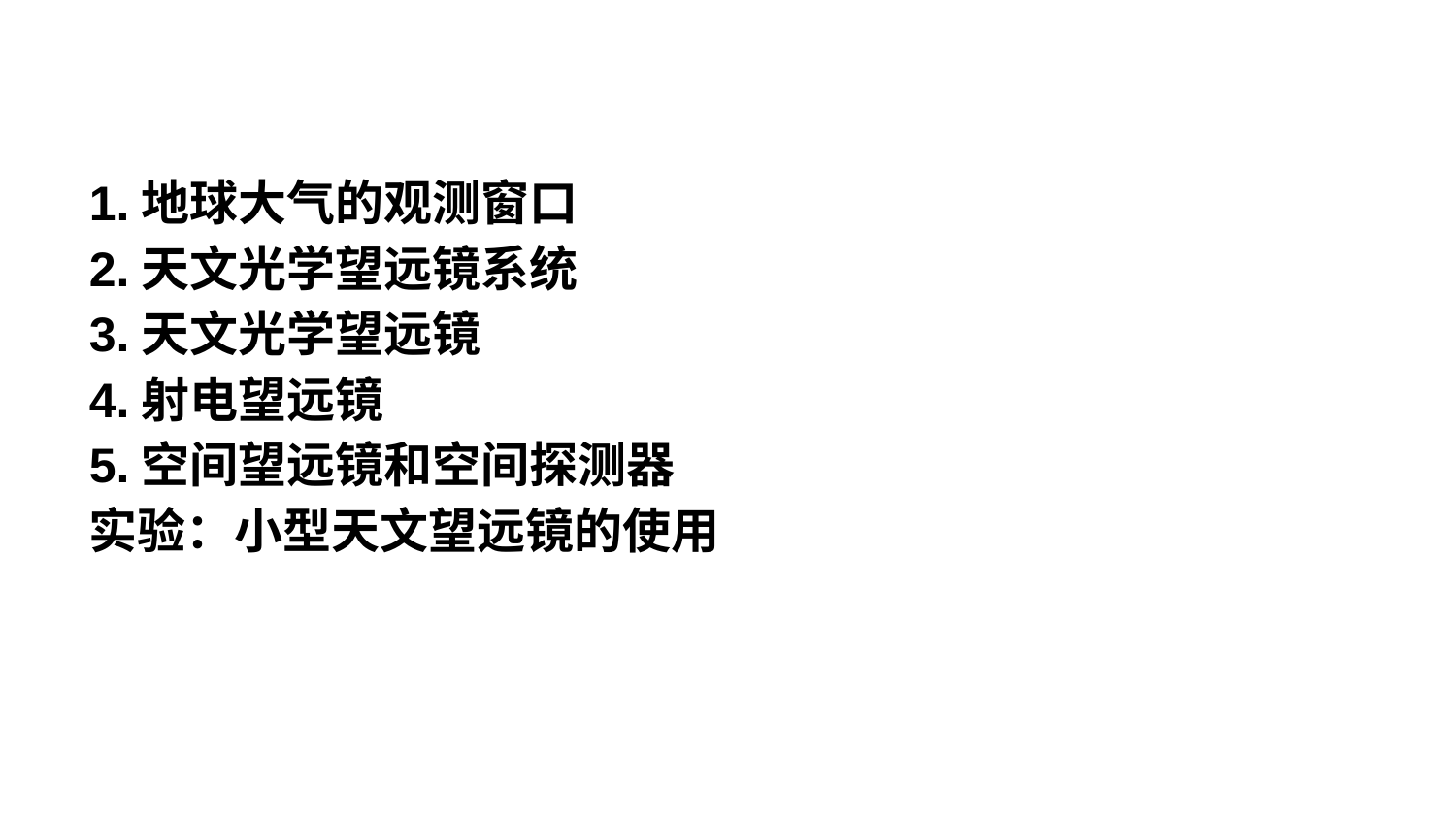

1.地球大气的观测窗口
2.天文光学望远镜系统
3.天文光学望远镜
4.射电望远镜
5.空间望远镜和空间探测器
实验：小型天文望远镜的使用